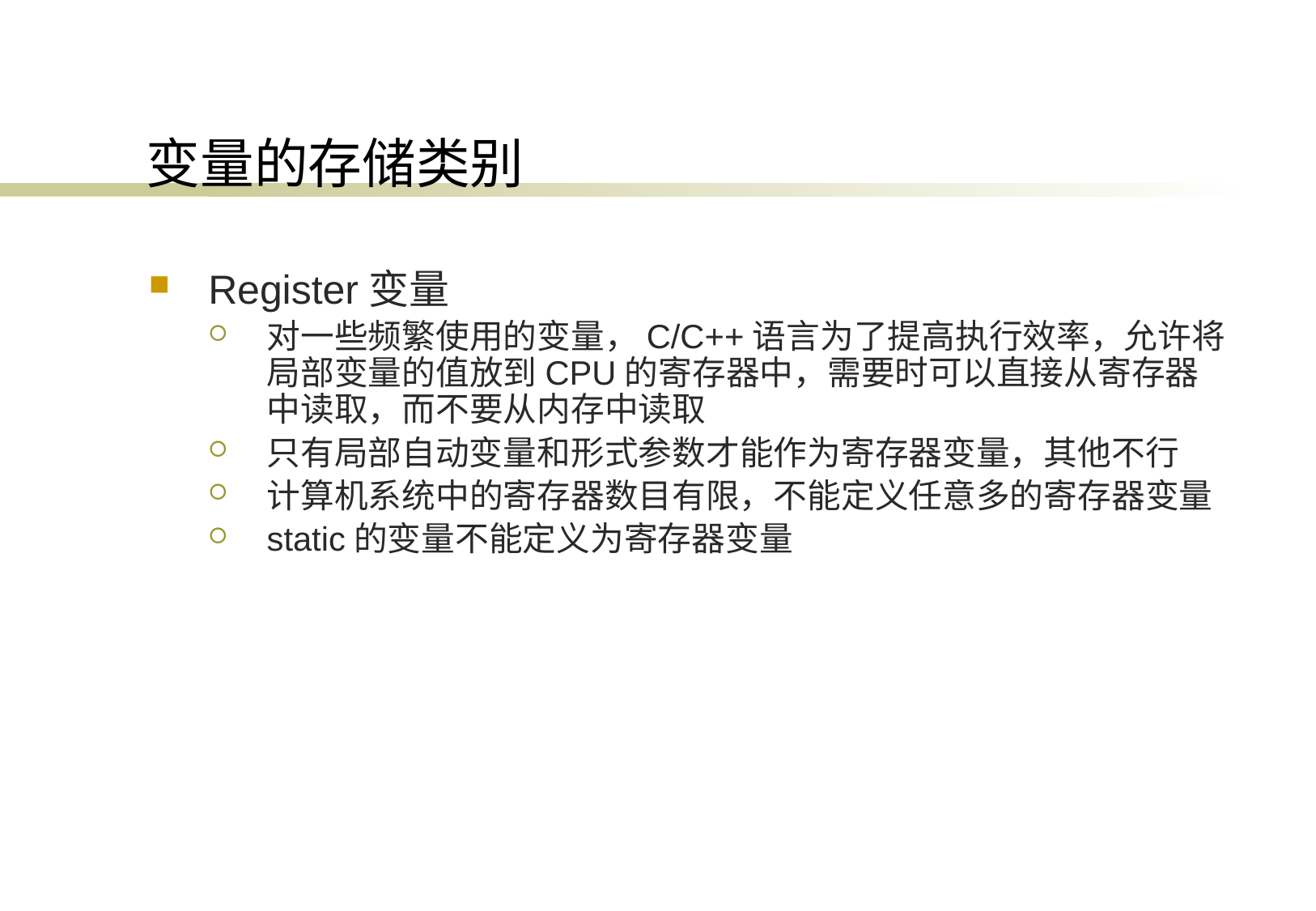

# 变量的存储类别
Register变量
对一些频繁使用的变量，C/C++语言为了提高执行效率，允许将局部变量的值放到CPU的寄存器中，需要时可以直接从寄存器中读取，而不要从内存中读取
只有局部自动变量和形式参数才能作为寄存器变量，其他不行
计算机系统中的寄存器数目有限，不能定义任意多的寄存器变量
static的变量不能定义为寄存器变量